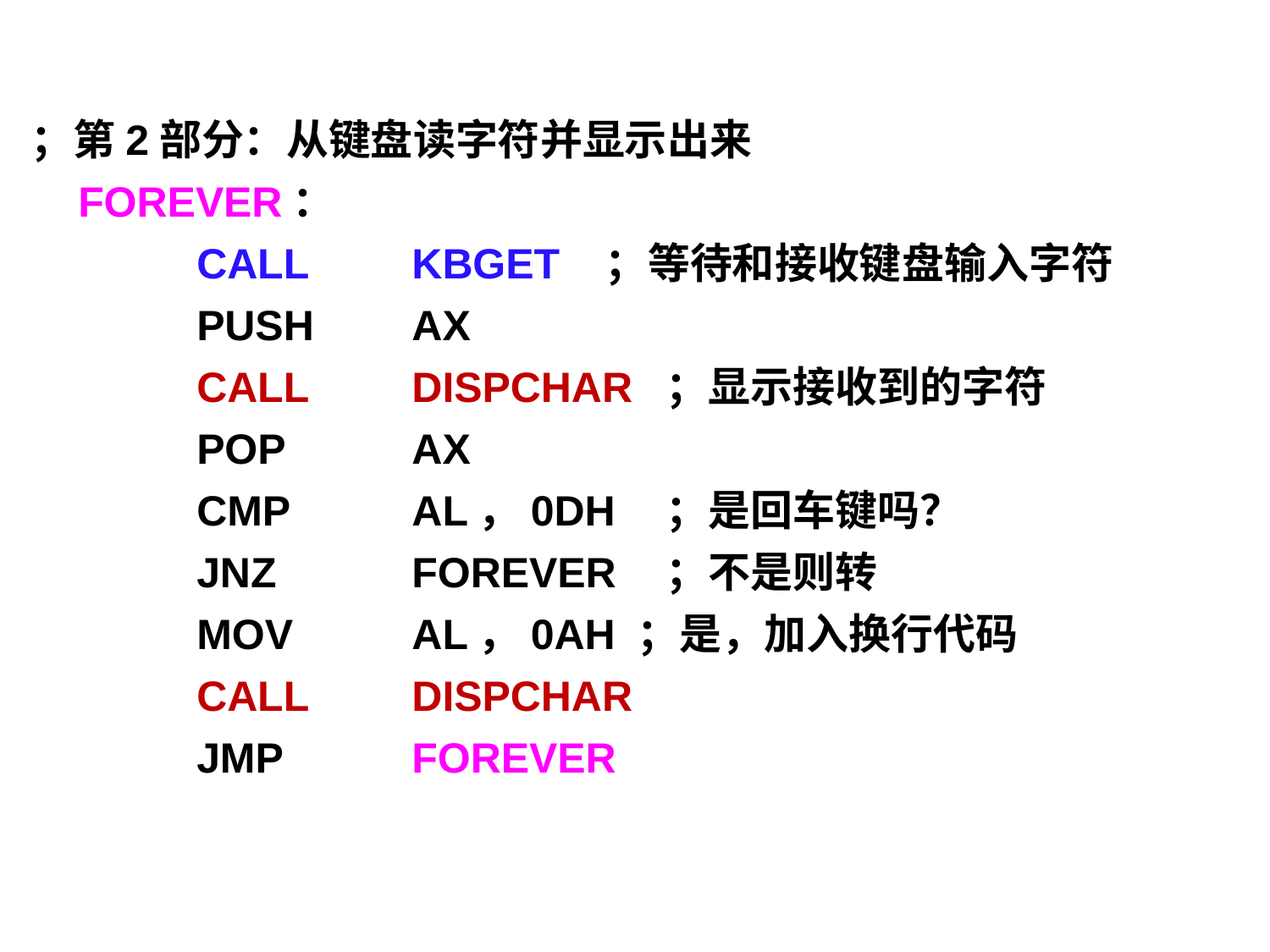

；第2部分：从键盘读字符并显示出来
    FOREVER：
              CALL  	KBGET   ；等待和接收键盘输入字符
              PUSH   	AX
              CALL   	DISPCHAR 	；显示接收到的字符
              POP    	AX
              CMP    	AL，0DH	；是回车键吗？
              JNZ     	FOREVER 	；不是则转
              MOV    	AL，0AH ；是，加入换行代码
              CALL   	DISPCHAR
              JMP     	FOREVER
203